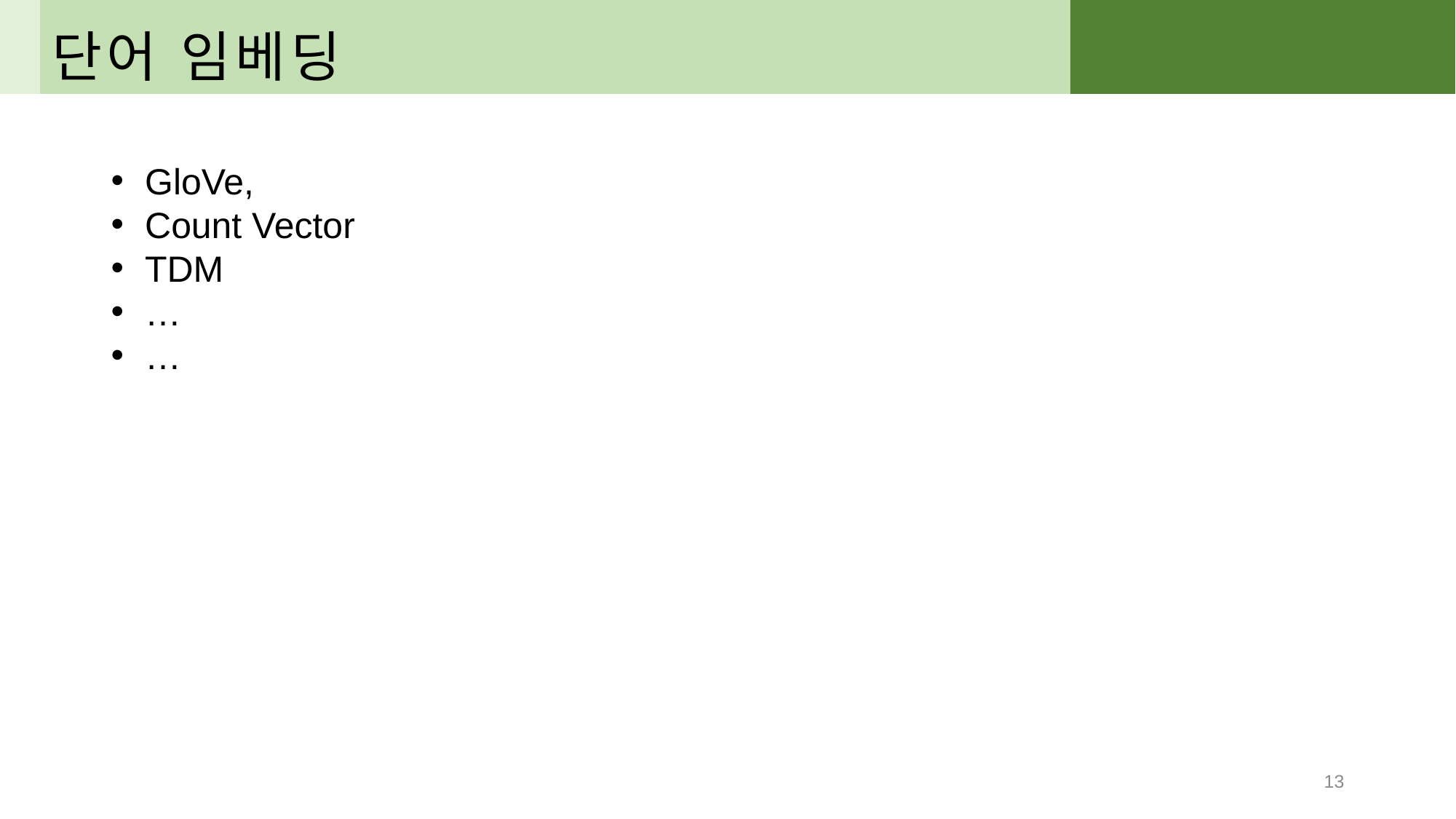

단어 임베딩

GloVe,
Count Vector
TDM
…
…
13